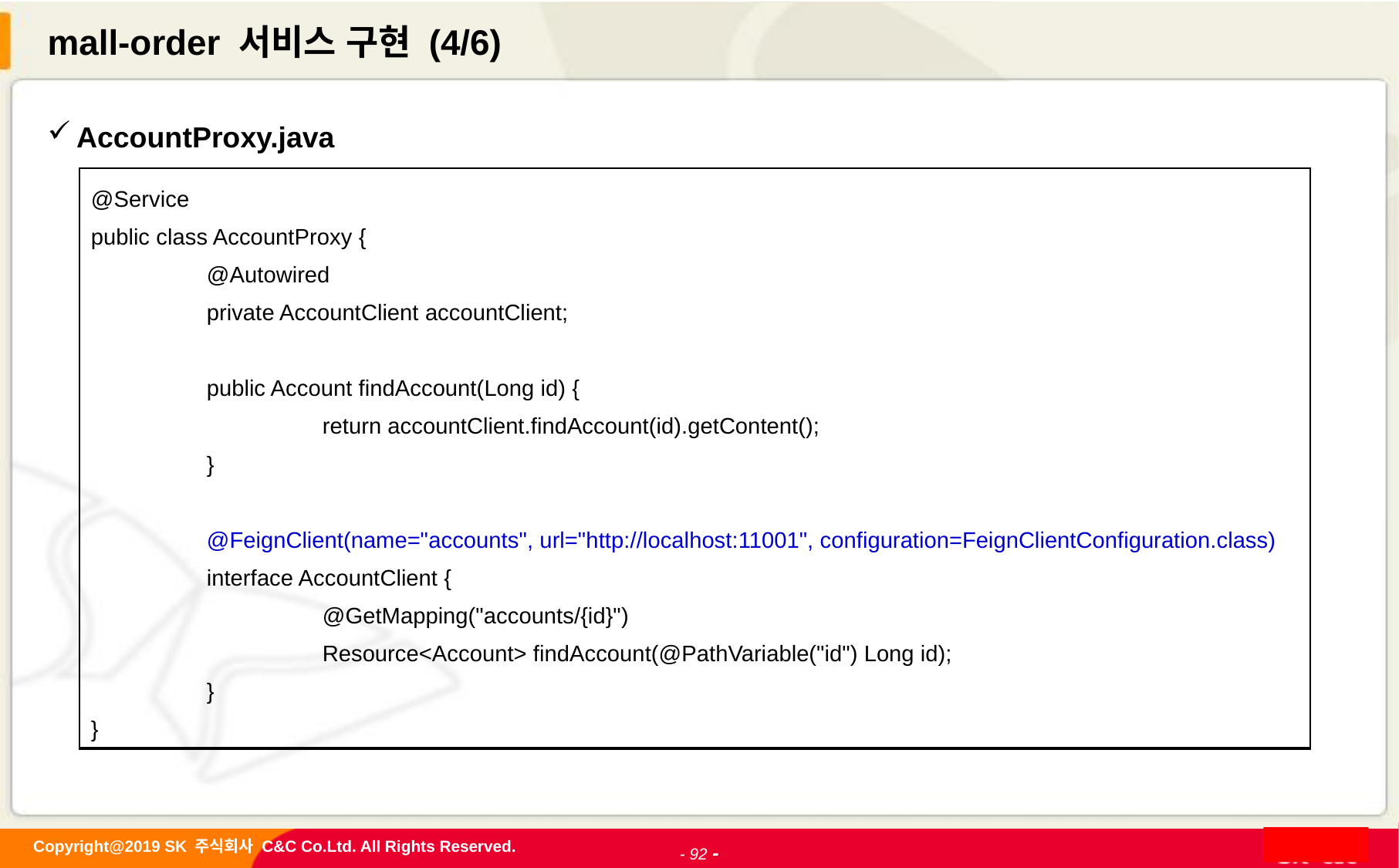

# mall-order 서비스 구현 (4/6)
AccountProxy.java
| @Service public class AccountProxy { @Autowired private AccountClient accountClient; public Account findAccount(Long id) { return accountClient.findAccount(id).getContent(); } @FeignClient(name="accounts", url="http://localhost:11001", configuration=FeignClientConfiguration.class) interface AccountClient { @GetMapping("accounts/{id}") Resource<Account> findAccount(@PathVariable("id") Long id); } } |
| --- |